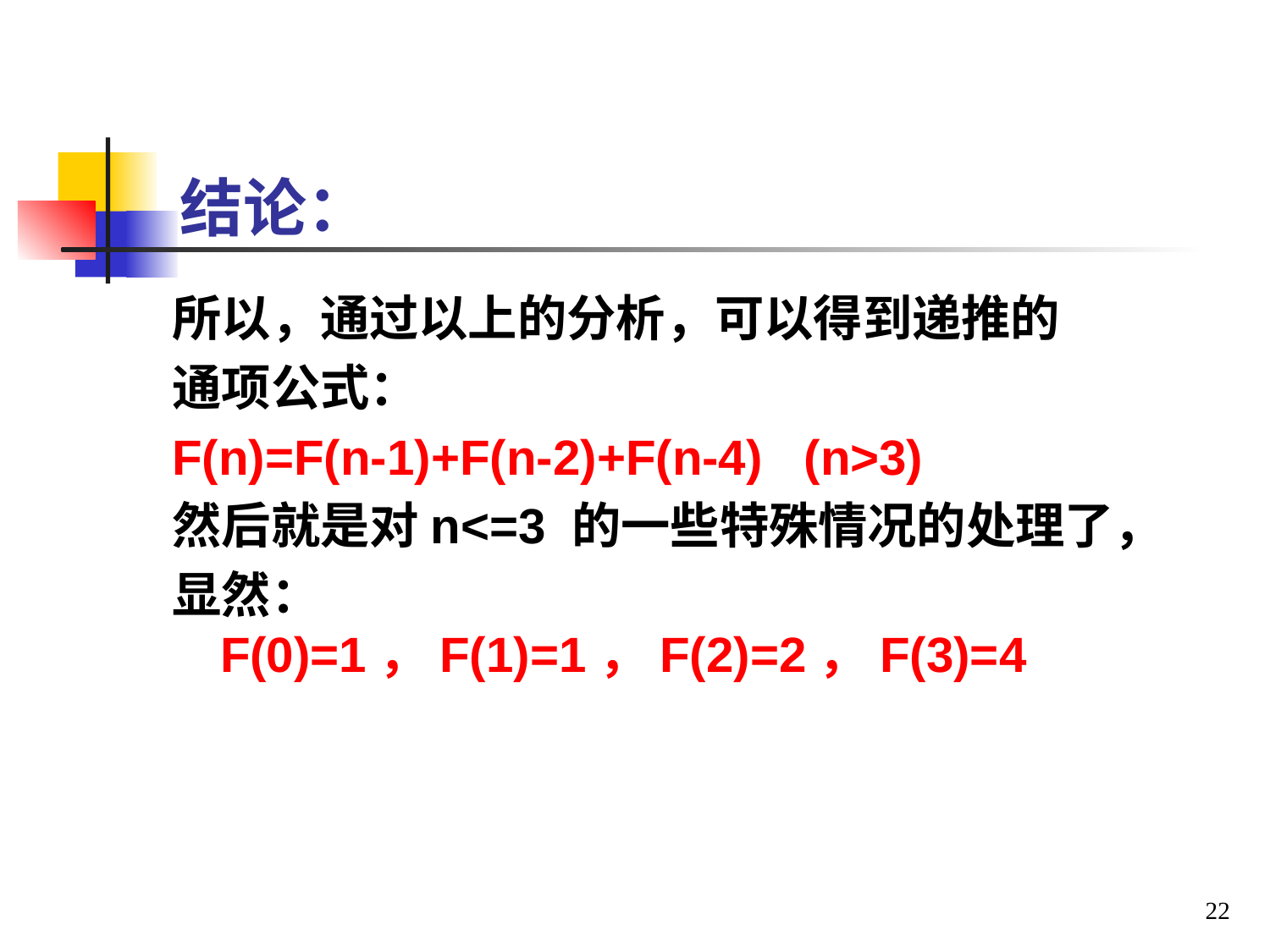

# 结论：
所以，通过以上的分析，可以得到递推的
通项公式：
F(n)=F(n-1)+F(n-2)+F(n-4)   (n>3)
然后就是对n<=3 的一些特殊情况的处理了，
显然：F(0)=1，F(1)=1，F(2)=2，F(3)=4
22